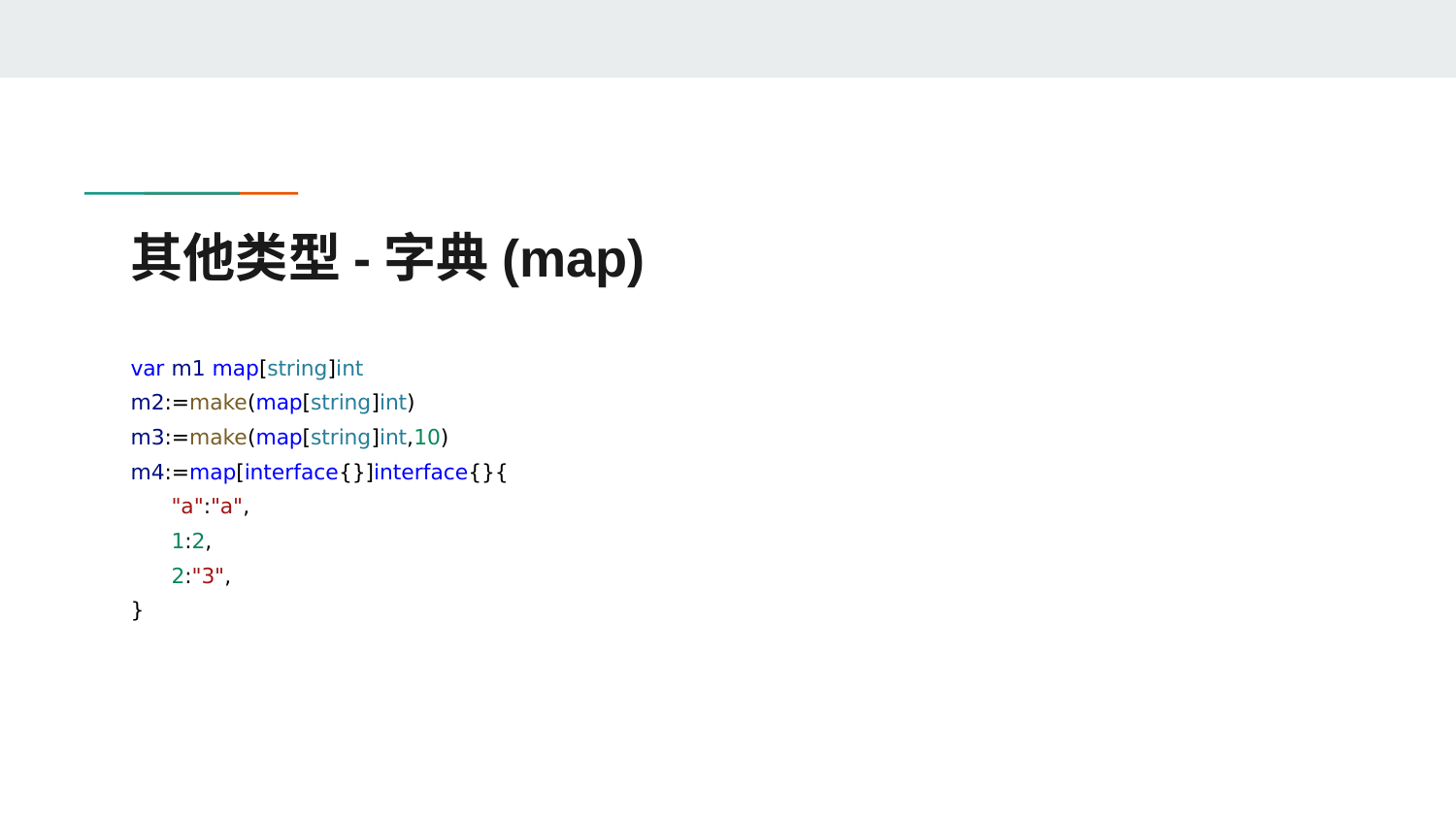

# 其他类型-字典(map)
var m1 map[string]int
m2:=make(map[string]int)
m3:=make(map[string]int,10)
m4:=map[interface{}]interface{}{
      "a":"a",
      1:2,
      2:"3",
}